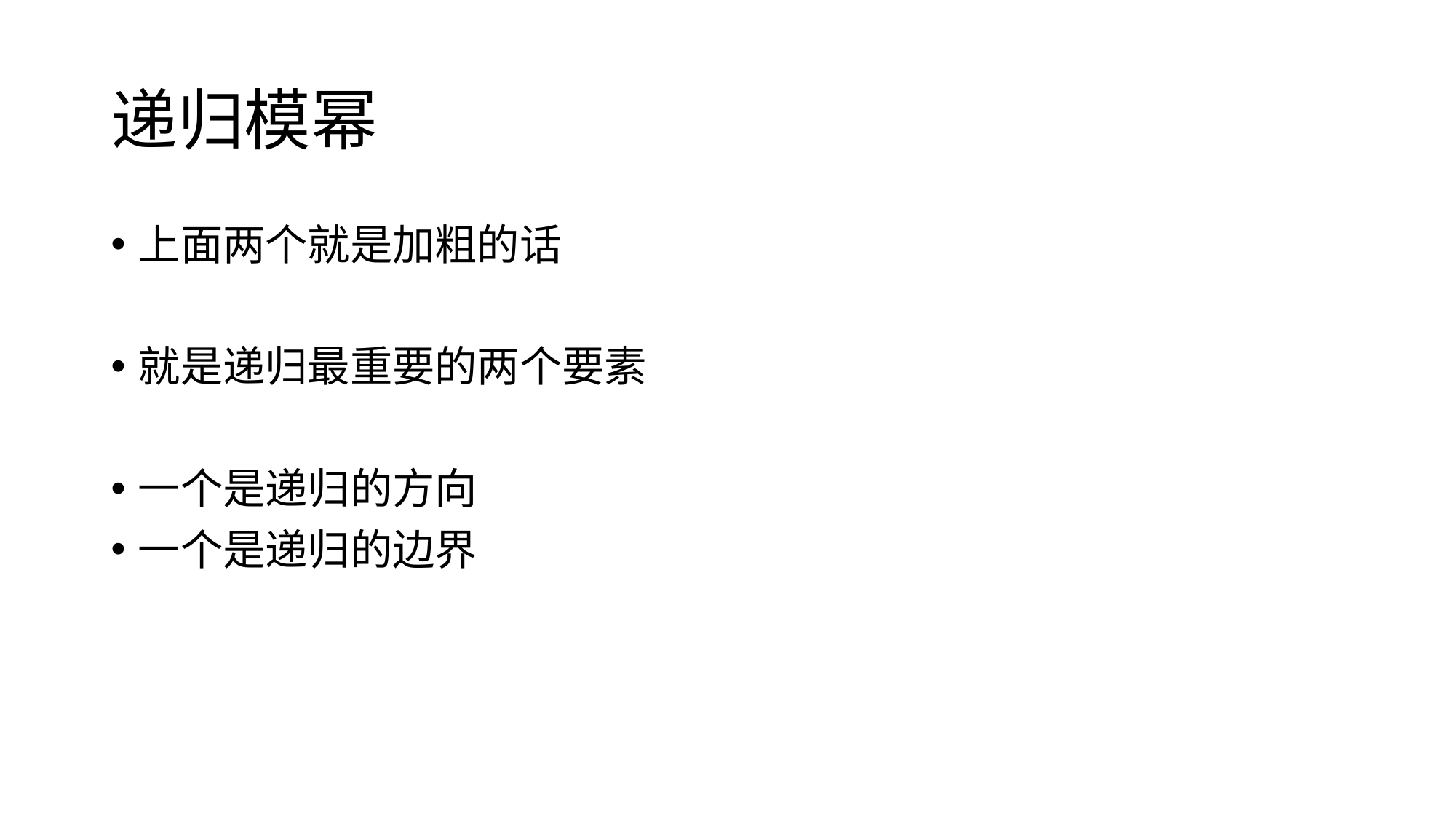

# 递归模幂
上面两个就是加粗的话

就是递归最重要的两个要素

一个是递归的方向
一个是递归的边界